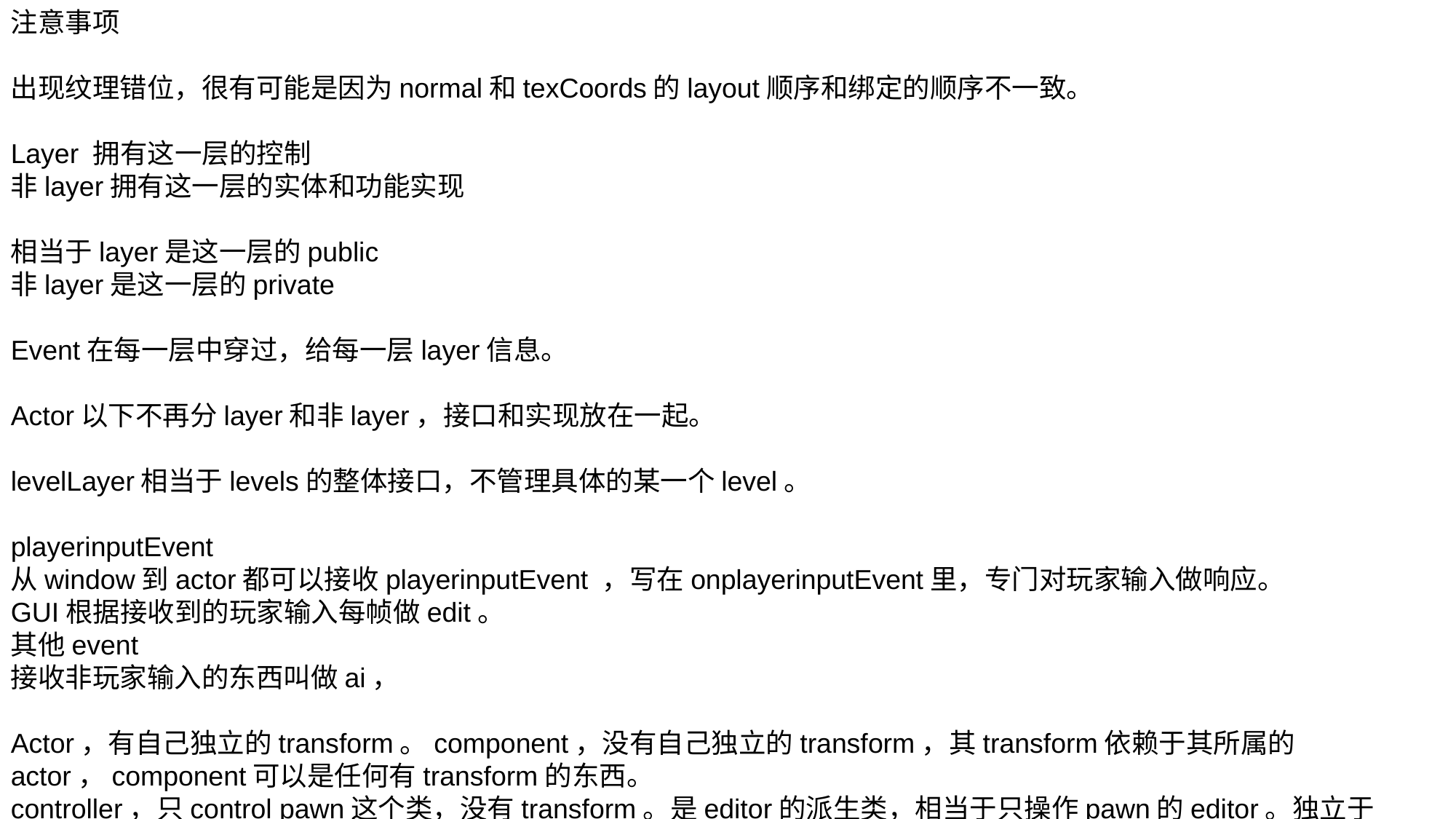

注意事项

出现纹理错位，很有可能是因为normal和texCoords的layout顺序和绑定的顺序不一致。

Layer 拥有这一层的控制
非layer拥有这一层的实体和功能实现

相当于layer是这一层的public
非layer是这一层的private

Event在每一层中穿过，给每一层layer信息。

Actor以下不再分layer和非layer，接口和实现放在一起。

levelLayer相当于levels的整体接口，不管理具体的某一个level。

playerinputEvent
从window到actor都可以接收playerinputEvent ，写在onplayerinputEvent里，专门对玩家输入做响应。
GUI根据接收到的玩家输入每帧做edit。
其他event
接收非玩家输入的东西叫做ai，

Actor，有自己独立的transform。component，没有自己独立的transform，其transform依赖于其所属的actor，component可以是任何有transform的东西。
controller，只control pawn这个类，没有transform。是editor的派生类，相当于只操作pawn的editor。独立于pawn存在。
Ai，根据接收的event做出反馈，其功能相当于玩家根据收到的信息进行输入。可以操作editor或者controller来做出反馈。